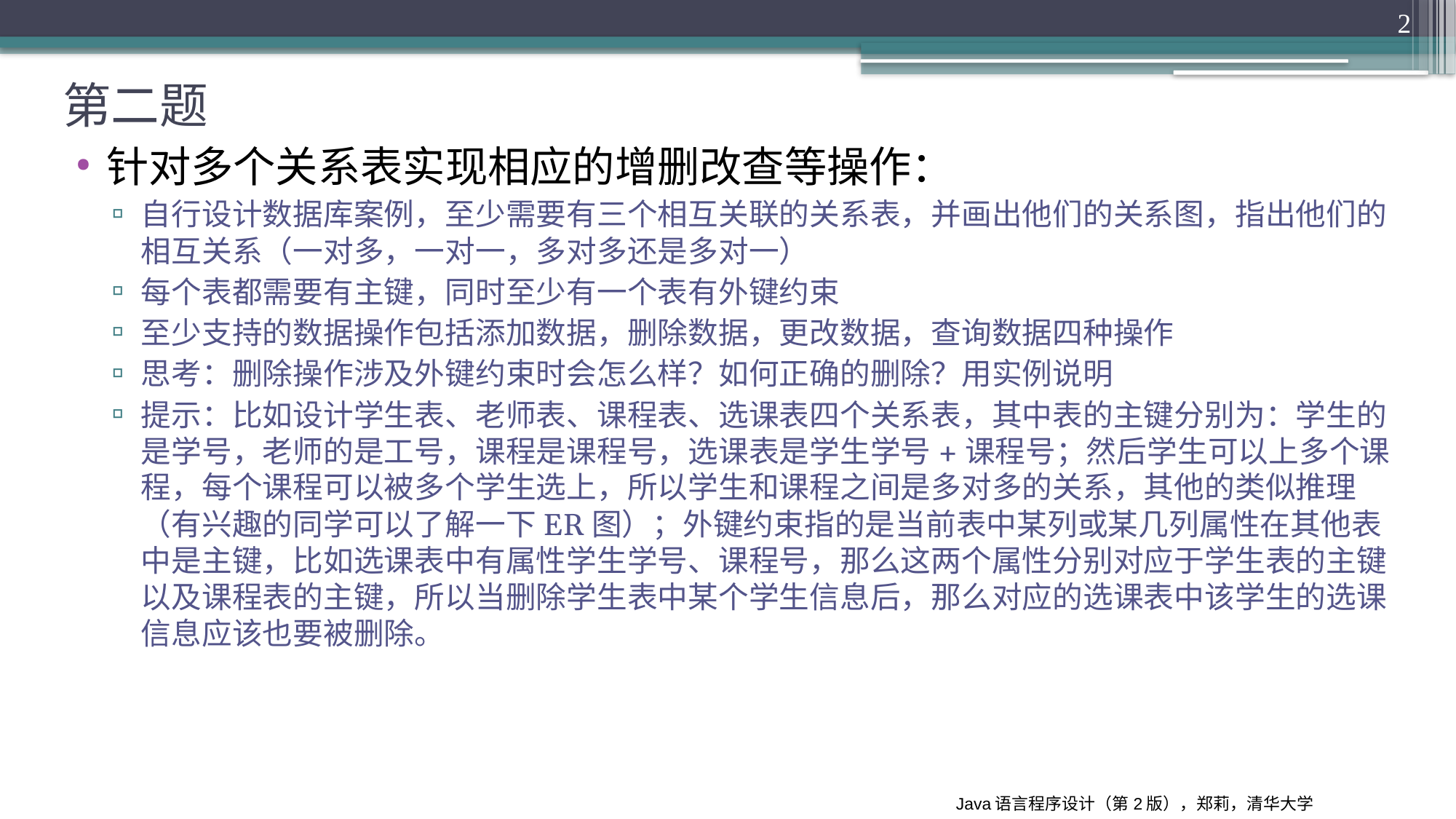

2
# 第二题
针对多个关系表实现相应的增删改查等操作：
自行设计数据库案例，至少需要有三个相互关联的关系表，并画出他们的关系图，指出他们的相互关系（一对多，一对一，多对多还是多对一）
每个表都需要有主键，同时至少有一个表有外键约束
至少支持的数据操作包括添加数据，删除数据，更改数据，查询数据四种操作
思考：删除操作涉及外键约束时会怎么样？如何正确的删除？用实例说明
提示：比如设计学生表、老师表、课程表、选课表四个关系表，其中表的主键分别为：学生的是学号，老师的是工号，课程是课程号，选课表是学生学号+课程号；然后学生可以上多个课程，每个课程可以被多个学生选上，所以学生和课程之间是多对多的关系，其他的类似推理（有兴趣的同学可以了解一下ER图）；外键约束指的是当前表中某列或某几列属性在其他表中是主键，比如选课表中有属性学生学号、课程号，那么这两个属性分别对应于学生表的主键以及课程表的主键，所以当删除学生表中某个学生信息后，那么对应的选课表中该学生的选课信息应该也要被删除。